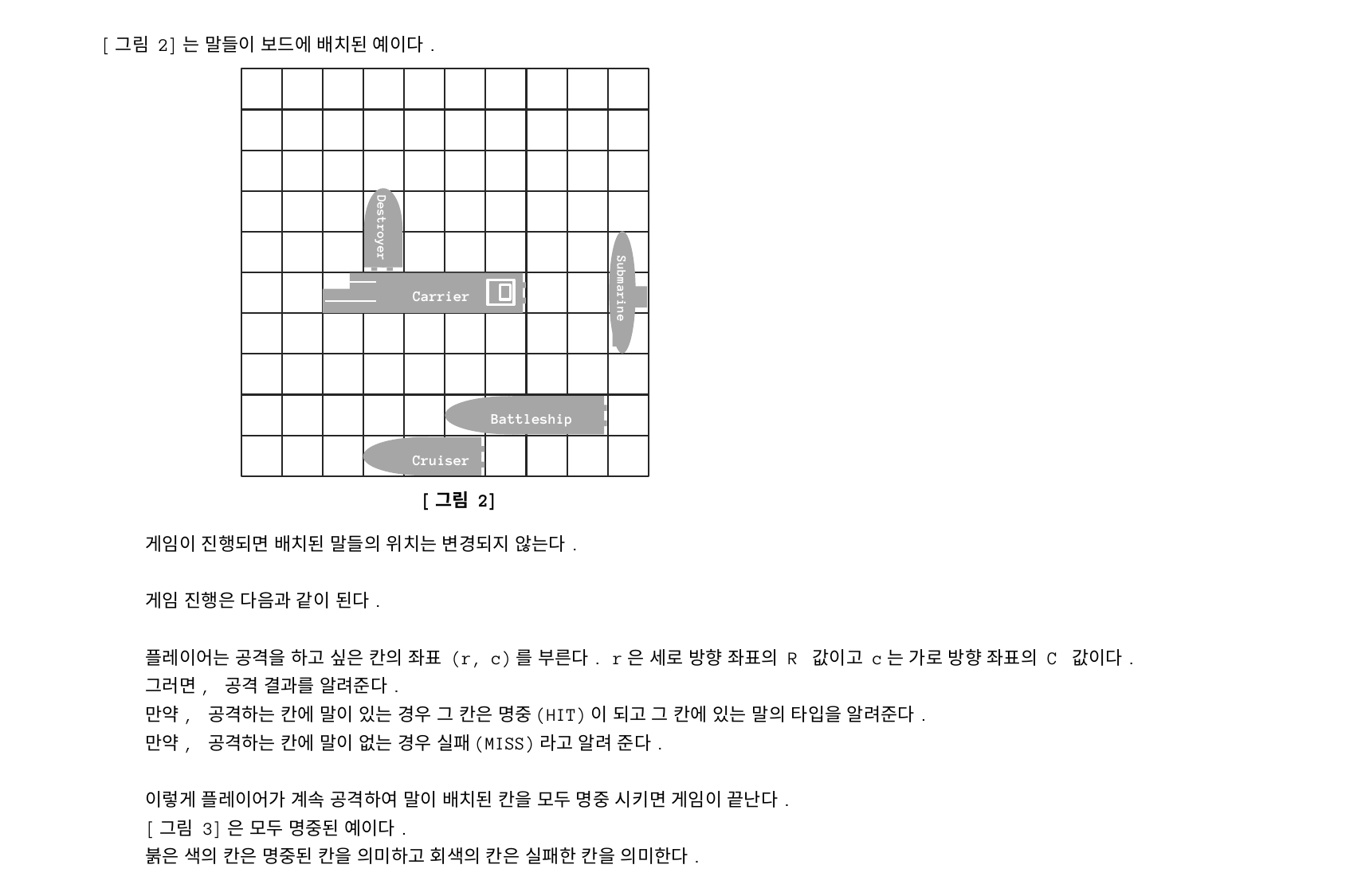

[그림 2]는 말들이 보드에 배치된 예이다.

Destroyer

Carrier

Submarine

Battleship

Cruiser

[그림 2]
게임이 진행되면 배치된 말들의 위치는 변경되지 않는다.

게임 진행은 다음과 같이 된다.

플레이어는 공격을 하고 싶은 칸의 좌표 (r, c)를 부른다. r은 세로 방향 좌표의 R 값이고 c는 가로 방향 좌표의 C 값이다.
그러면, 공격 결과를 알려준다.
만약, 공격하는 칸에 말이 있는 경우 그 칸은 명중(HIT)이 되고 그 칸에 있는 말의 타입을 알려준다.
만약, 공격하는 칸에 말이 없는 경우 실패(MISS)라고 알려 준다.

이렇게 플레이어가 계속 공격하여 말이 배치된 칸을 모두 명중 시키면 게임이 끝난다.
[그림 3]은 모두 명중된 예이다.
붉은 색의 칸은 명중된 칸을 의미하고 회색의 칸은 실패한 칸을 의미한다.